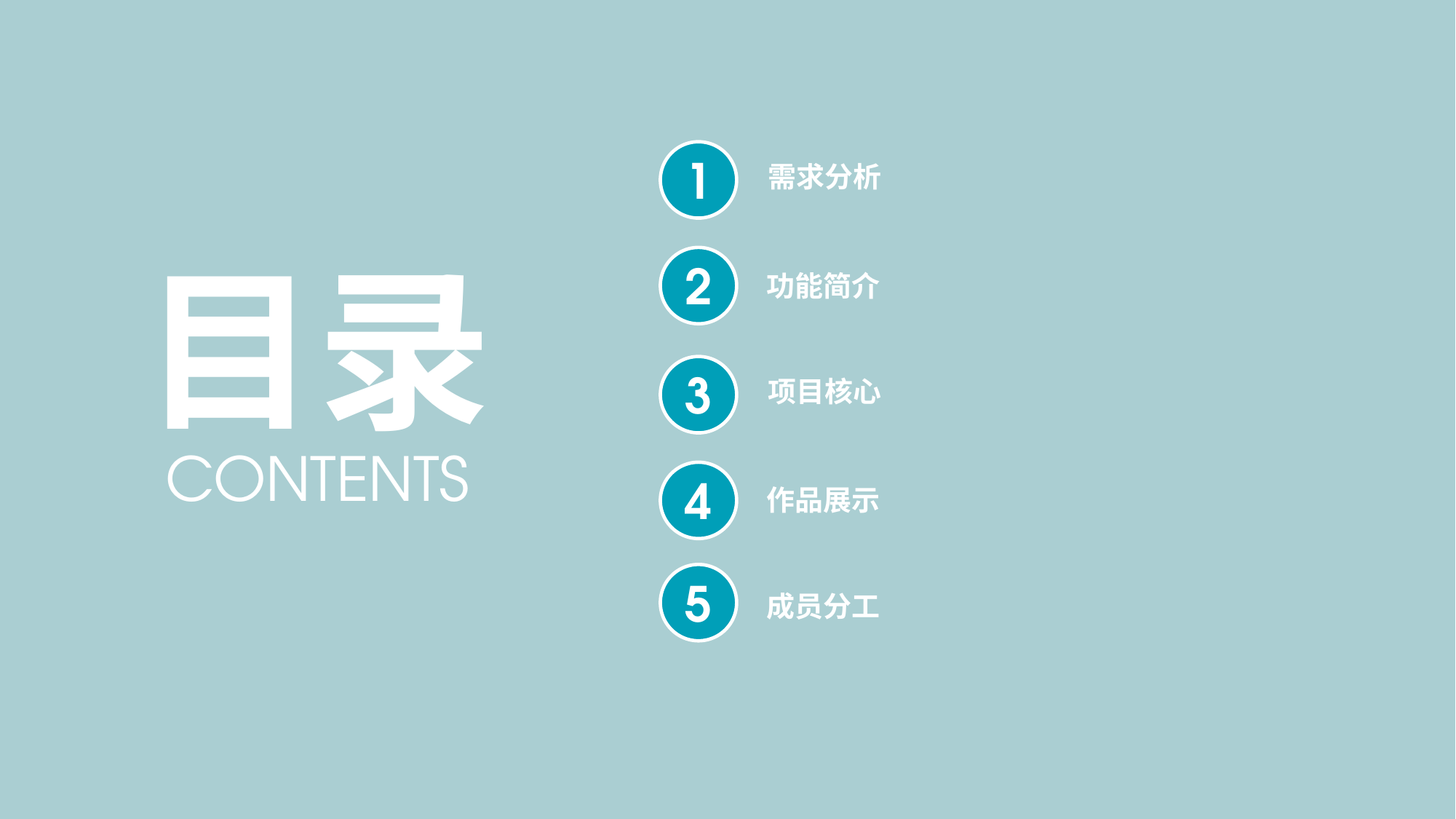

1
需求分析
目录
2
功能简介
3
项目核心
CONTENTS
4
作品展示
5
成员分工